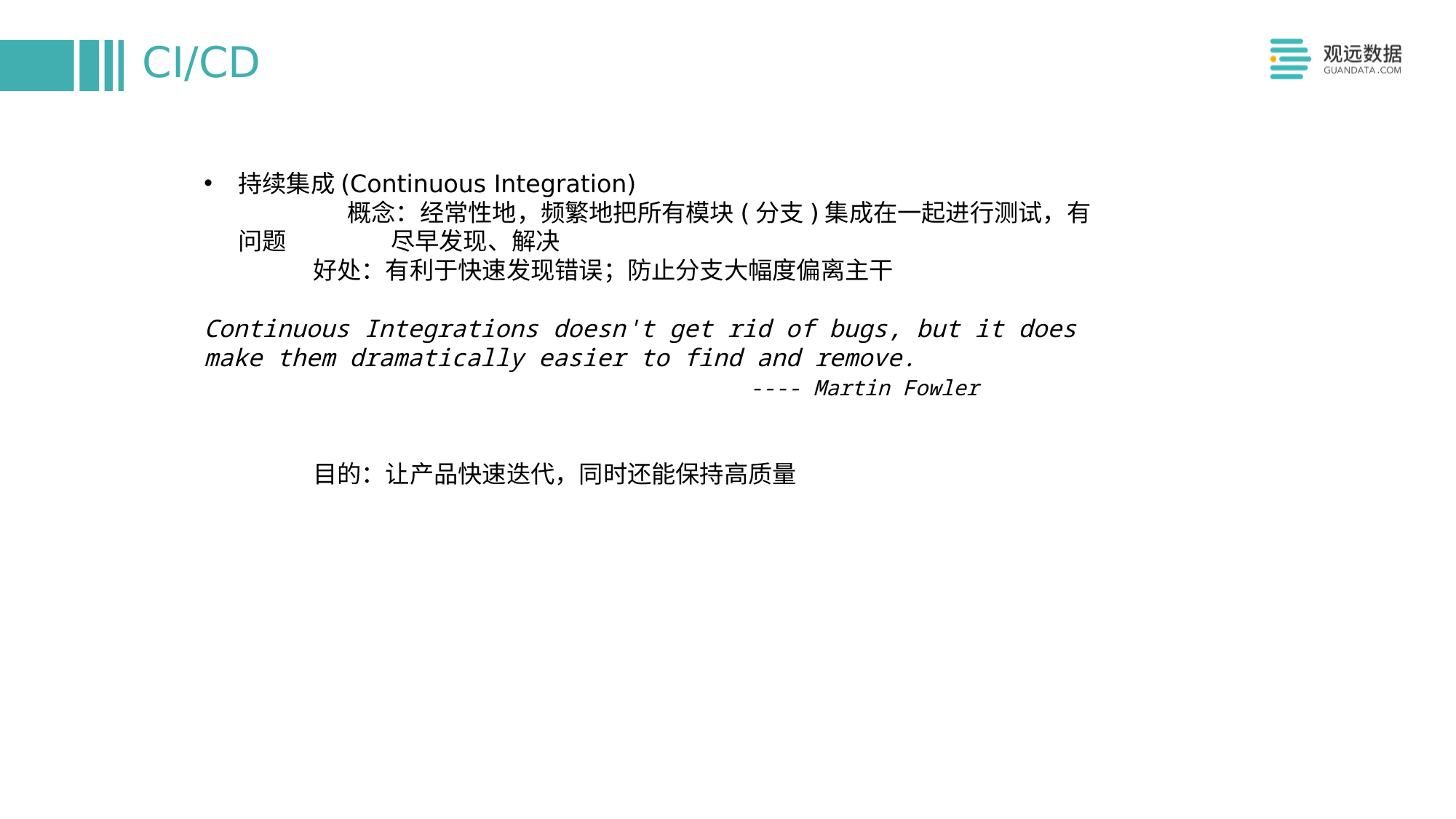

# CI/CD
持续集成(Continuous Integration)
	概念：经常性地，频繁地把所有模块(分支)集成在一起进行测试，有问题	        尽早发现、解决
	好处：有利于快速发现错误；防止分支大幅度偏离主干
Continuous Integrations doesn't get rid of bugs, but it does make them dramatically easier to find and remove.
				 	---- Martin Fowler

	目的：让产品快速迭代，同时还能保持高质量